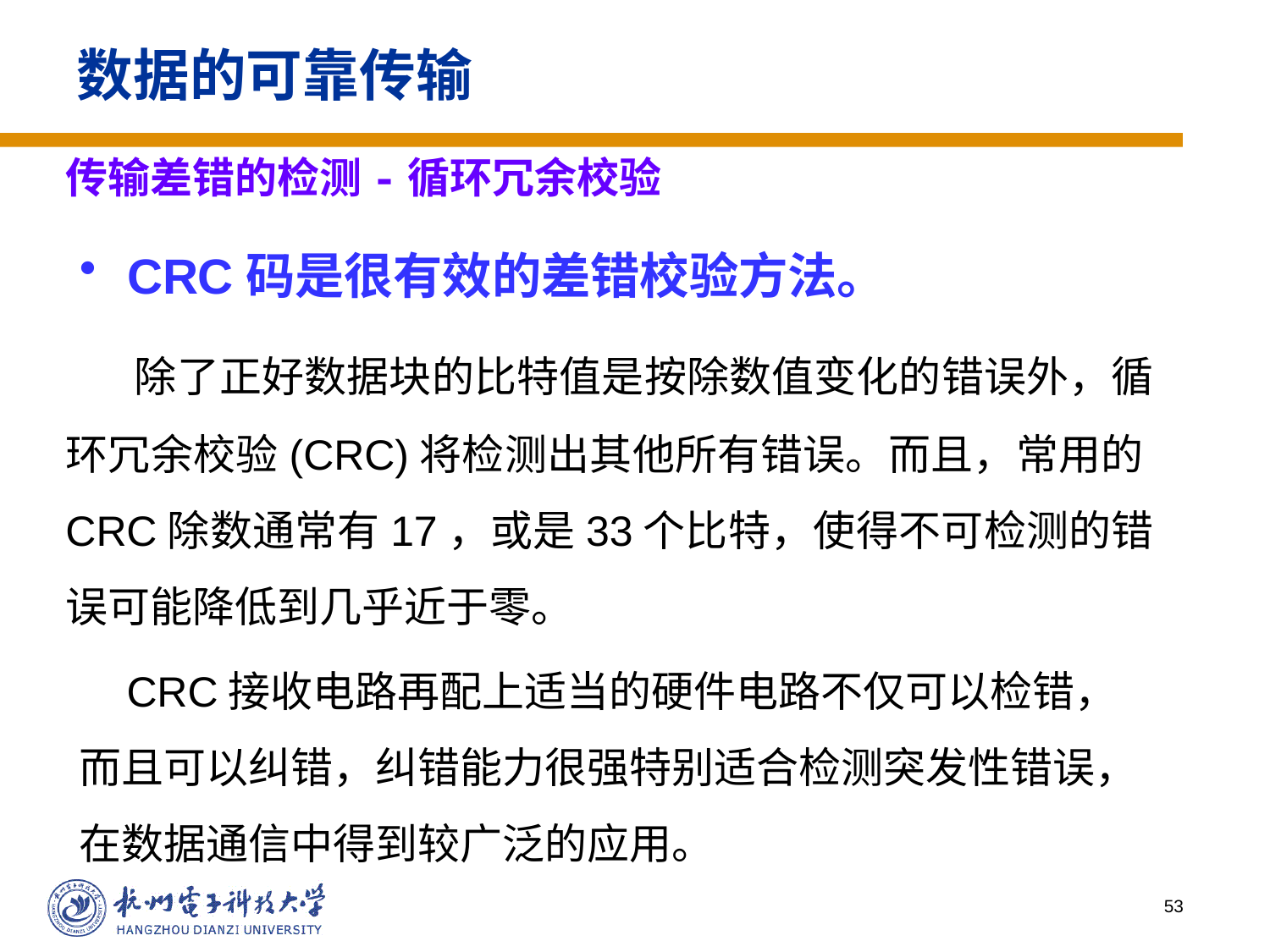

# 数据的可靠传输
传输差错的检测-循环冗余校验
CRC码是很有效的差错校验方法。
     除了正好数据块的比特值是按除数值变化的错误外，循环冗余校验(CRC)将检测出其他所有错误。而且，常用的CRC除数通常有17，或是33个比特，使得不可检测的错误可能降低到几乎近于零。
    CRC接收电路再配上适当的硬件电路不仅可以检错，而且可以纠错，纠错能力很强特别适合检测突发性错误，在数据通信中得到较广泛的应用。